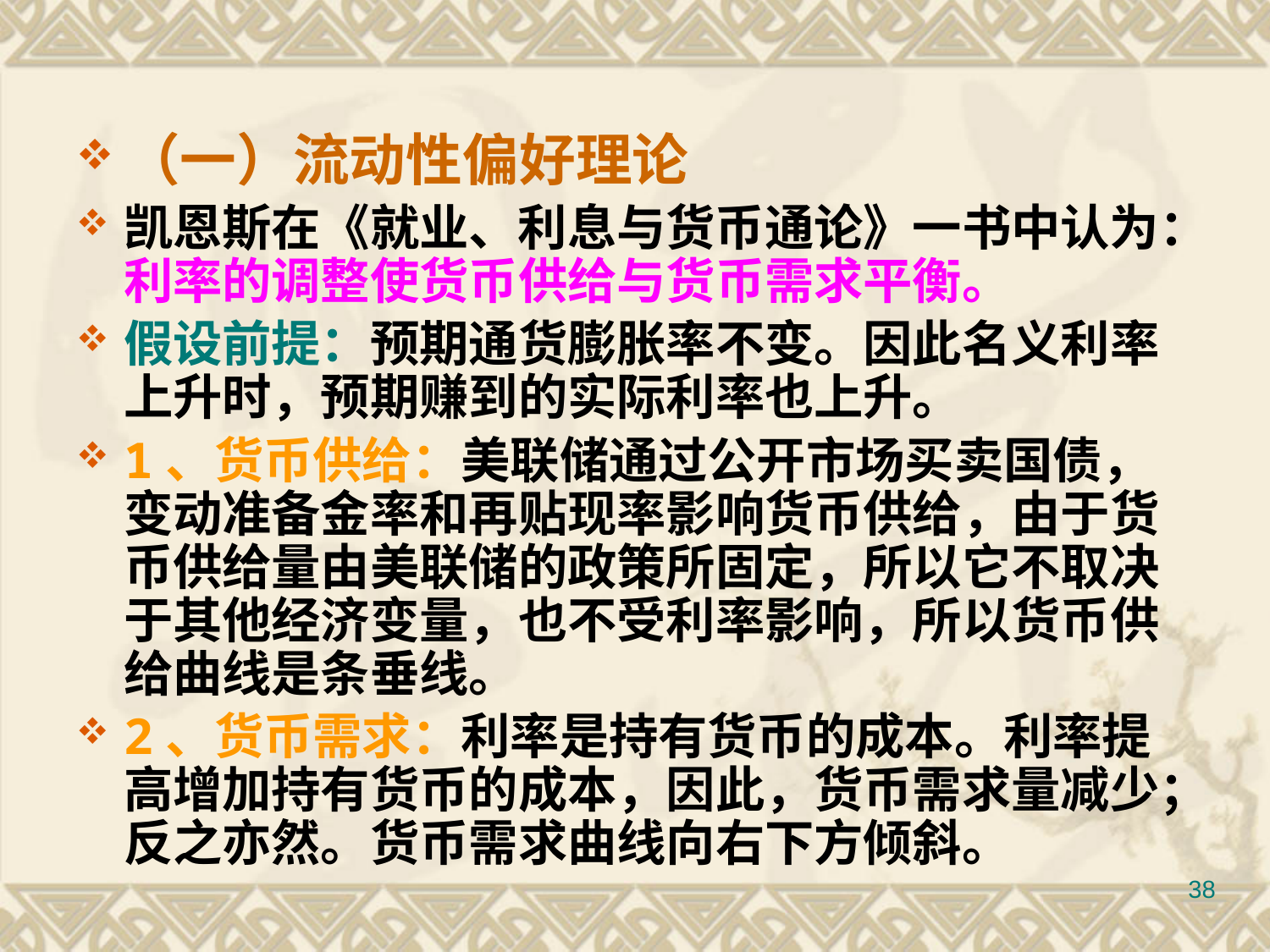

#
（一）流动性偏好理论
凯恩斯在《就业、利息与货币通论》一书中认为：利率的调整使货币供给与货币需求平衡。
假设前提：预期通货膨胀率不变。因此名义利率上升时，预期赚到的实际利率也上升。
1、货币供给：美联储通过公开市场买卖国债，变动准备金率和再贴现率影响货币供给，由于货币供给量由美联储的政策所固定，所以它不取决于其他经济变量，也不受利率影响，所以货币供给曲线是条垂线。
2、货币需求：利率是持有货币的成本。利率提高增加持有货币的成本，因此，货币需求量减少；反之亦然。货币需求曲线向右下方倾斜。

38